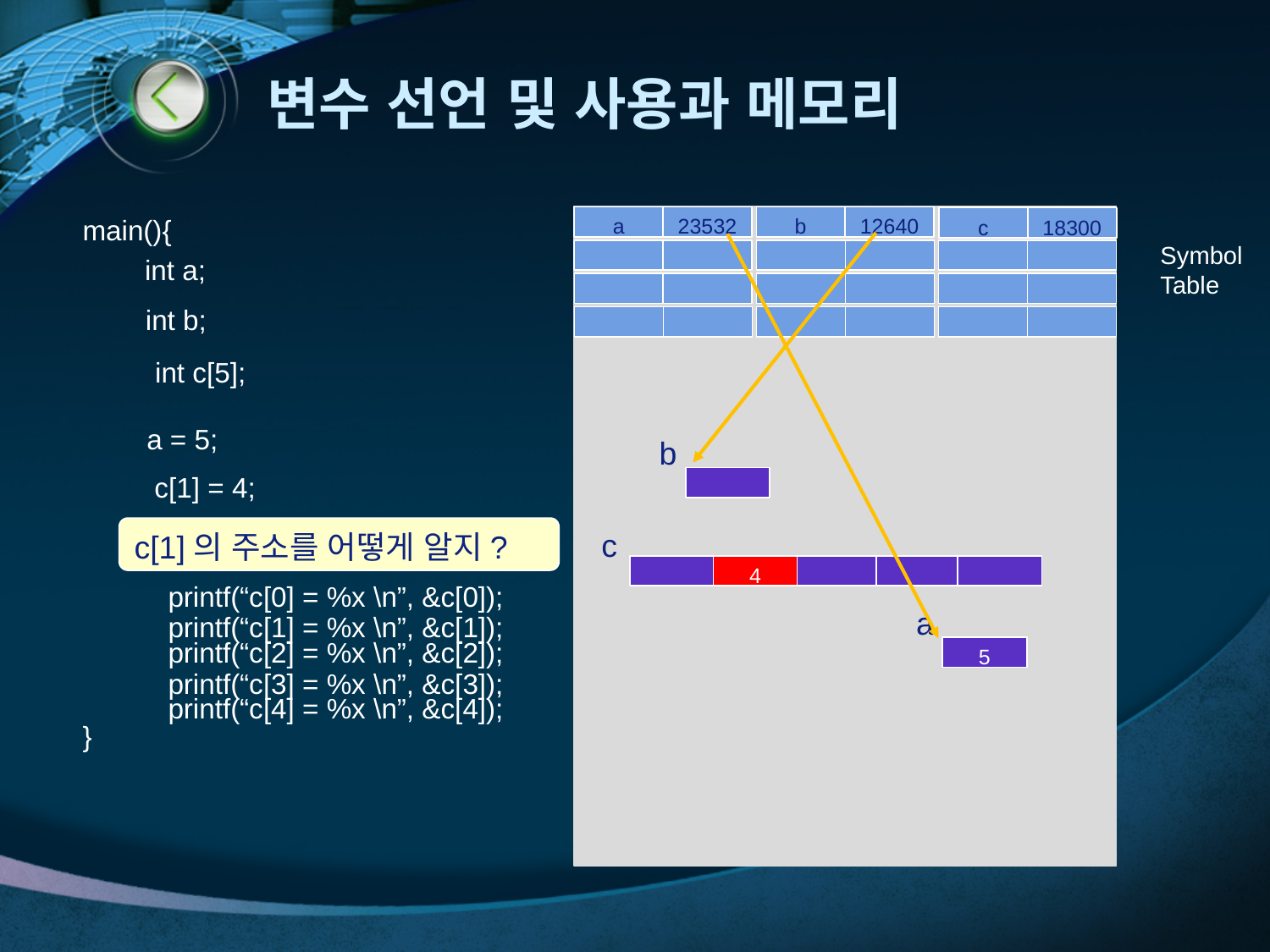

# 변수 선언 및 사용과 메모리
main(){

}

a
23532
b
12640

Symbol
Table

c
18300
int a;
int b;
int c[5];
a = 5;
b

c[1] = 4;
4
c[1]의 주소를 어떻게 알지?
c

printf(“c[0] = %x \n”, &c[0]);
printf(“c[1] = %x \n”, &c[1]);
printf(“c[2] = %x \n”, &c[2]);
printf(“c[3] = %x \n”, &c[3]);
printf(“c[4] = %x \n”, &c[4]);
a

5